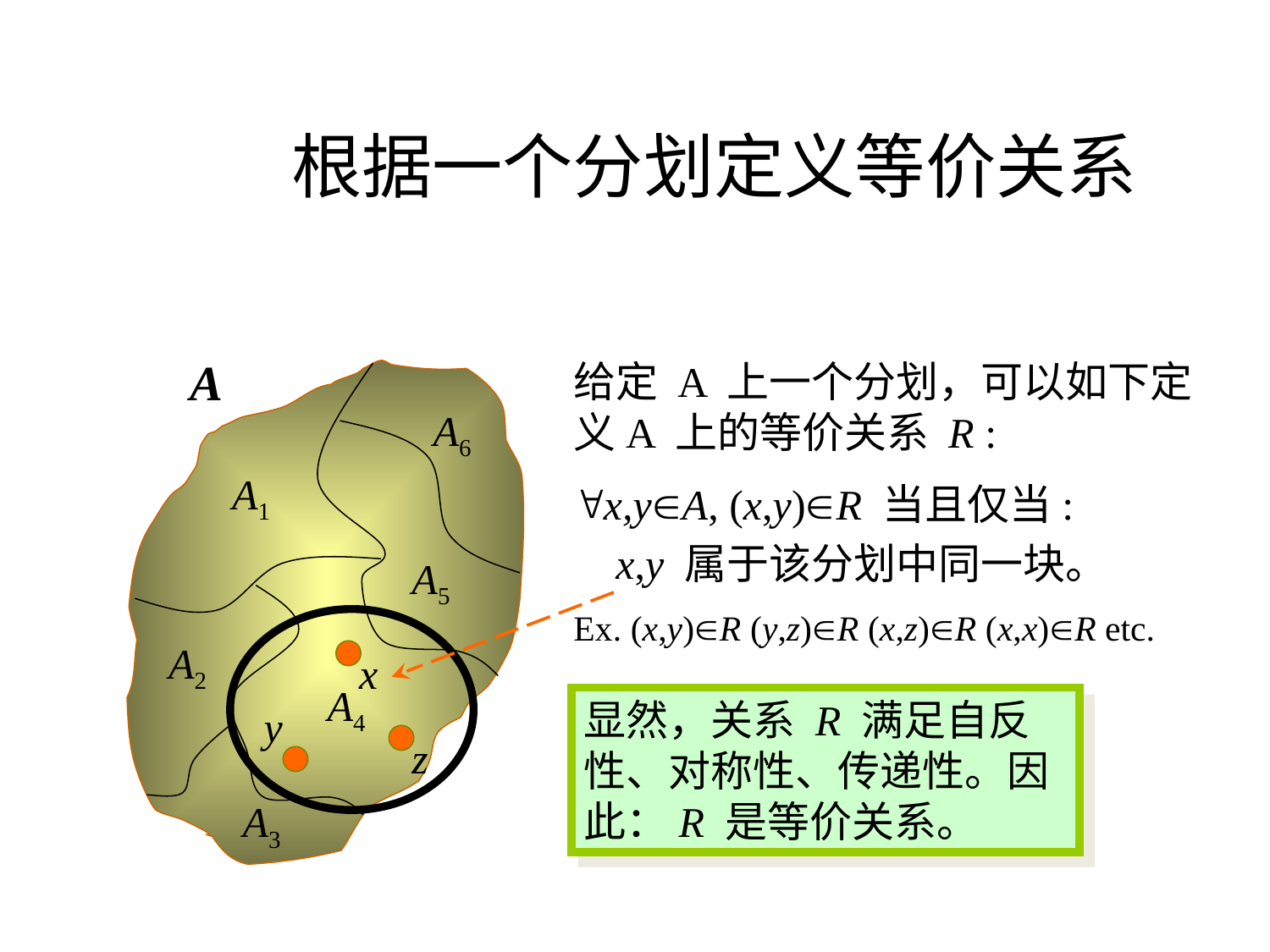

# 根据一个分划定义等价关系
A
给定 A 上一个分划，可以如下定义A 上的等价关系 R :
∀x,y∈A, (x,y)∈R 当且仅当:
    x,y 属于该分划中同一块。
Ex. (x,y)∈R (y,z)∈R (x,z)∈R (x,x)∈R etc.

A6

A1
A5

A2

x
A4
显然，关系 R 满足自反性、对称性、传递性。因此：R 是等价关系。
y

z

A3